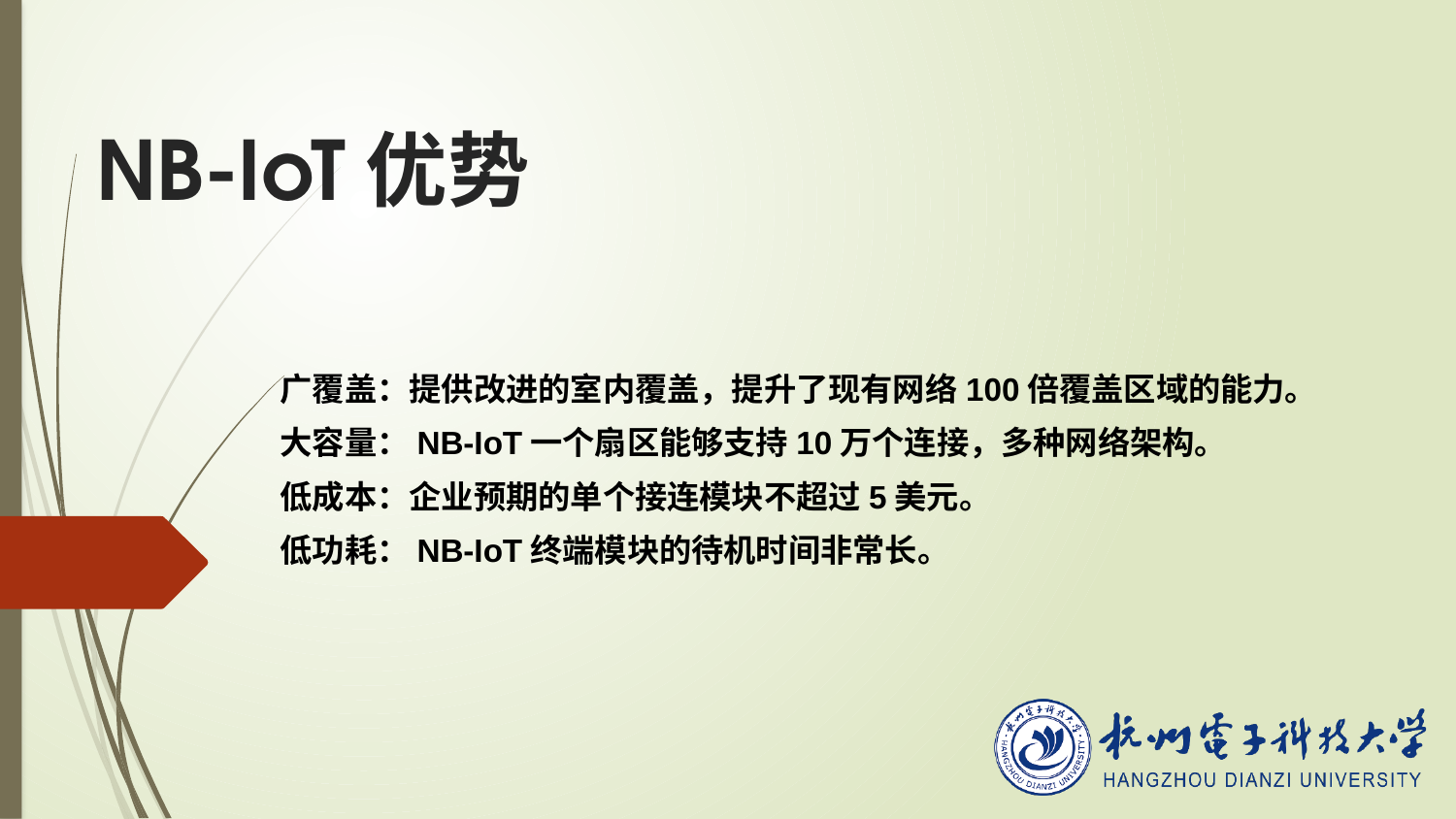

# NB-IoT优势
广覆盖：提供改进的室内覆盖，提升了现有网络100倍覆盖区域的能力。
大容量：NB-IoT一个扇区能够支持10万个连接，多种网络架构。
低成本：企业预期的单个接连模块不超过5美元。
低功耗：NB-IoT终端模块的待机时间非常长。